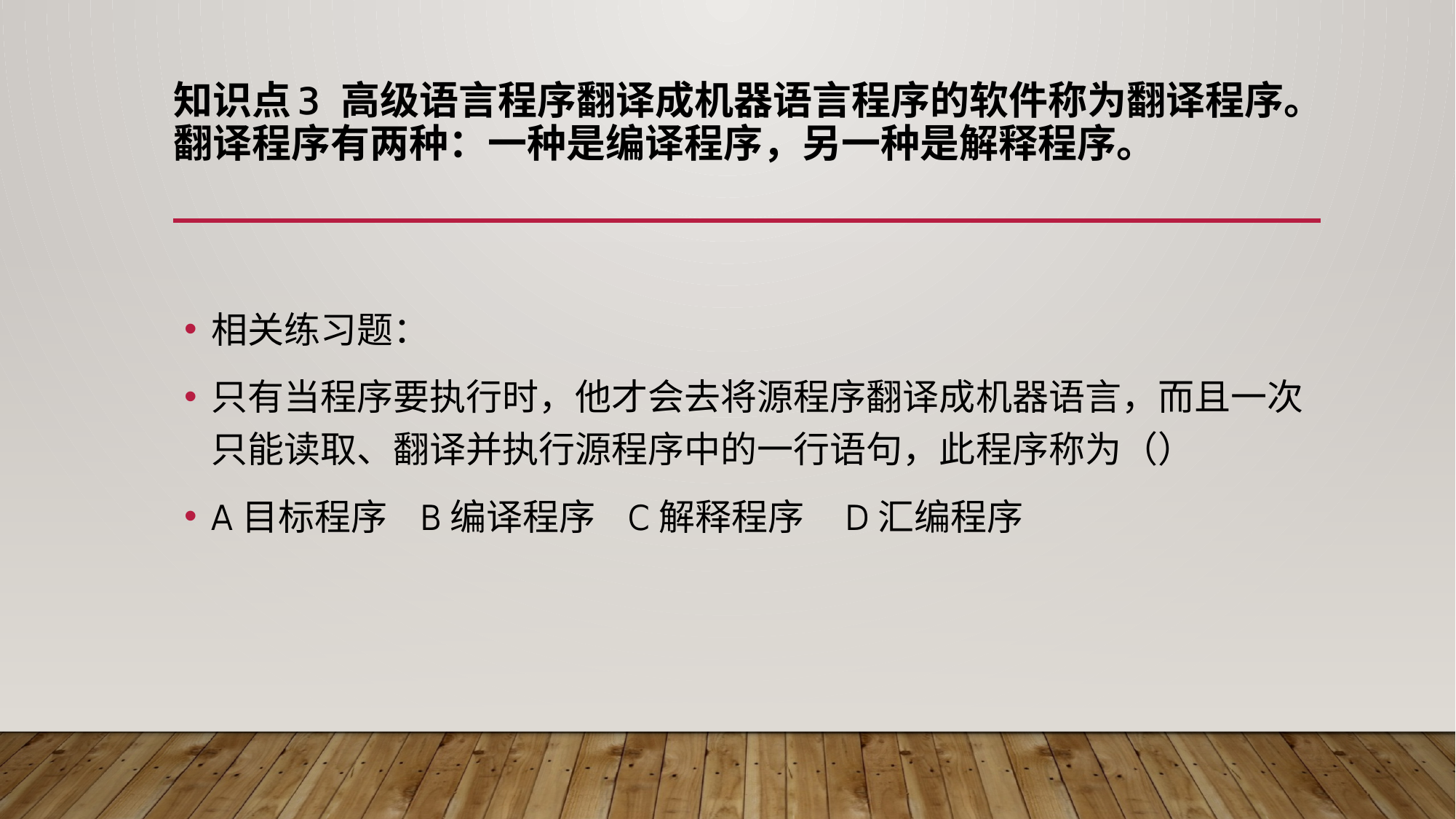

# 知识点3 高级语言程序翻译成机器语言程序的软件称为翻译程序。翻译程序有两种：一种是编译程序，另一种是解释程序。

相关练习题：
只有当程序要执行时，他才会去将源程序翻译成机器语言，而且一次只能读取、翻译并执行源程序中的一行语句，此程序称为（）
A目标程序   B编译程序   C解释程序    D汇编程序